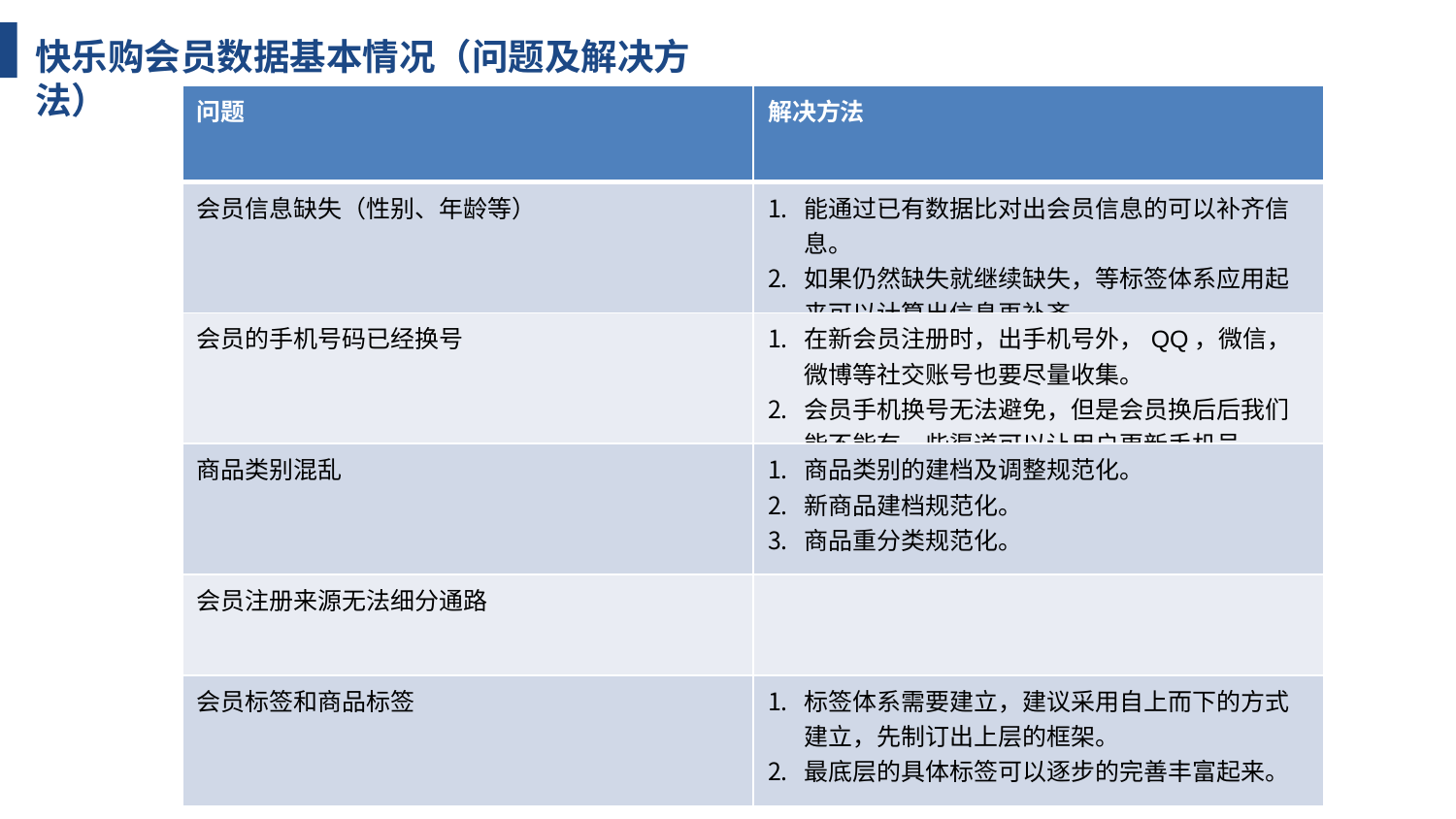

快乐购会员数据基本情况（问题及解决方法）
| 问题 | 解决方法 |
| --- | --- |
| 会员信息缺失（性别、年龄等） | 能通过已有数据比对出会员信息的可以补齐信息。 如果仍然缺失就继续缺失，等标签体系应用起来可以计算出信息再补齐 |
| 会员的手机号码已经换号 | 在新会员注册时，出手机号外，QQ，微信，微博等社交账号也要尽量收集。 会员手机换号无法避免，但是会员换后后我们能不能有一些渠道可以让用户更新手机号。 |
| 商品类别混乱 | 商品类别的建档及调整规范化。 新商品建档规范化。 商品重分类规范化。 |
| 会员注册来源无法细分通路 |  |
| 会员标签和商品标签 | 标签体系需要建立，建议采用自上而下的方式建立，先制订出上层的框架。 最底层的具体标签可以逐步的完善丰富起来。 |